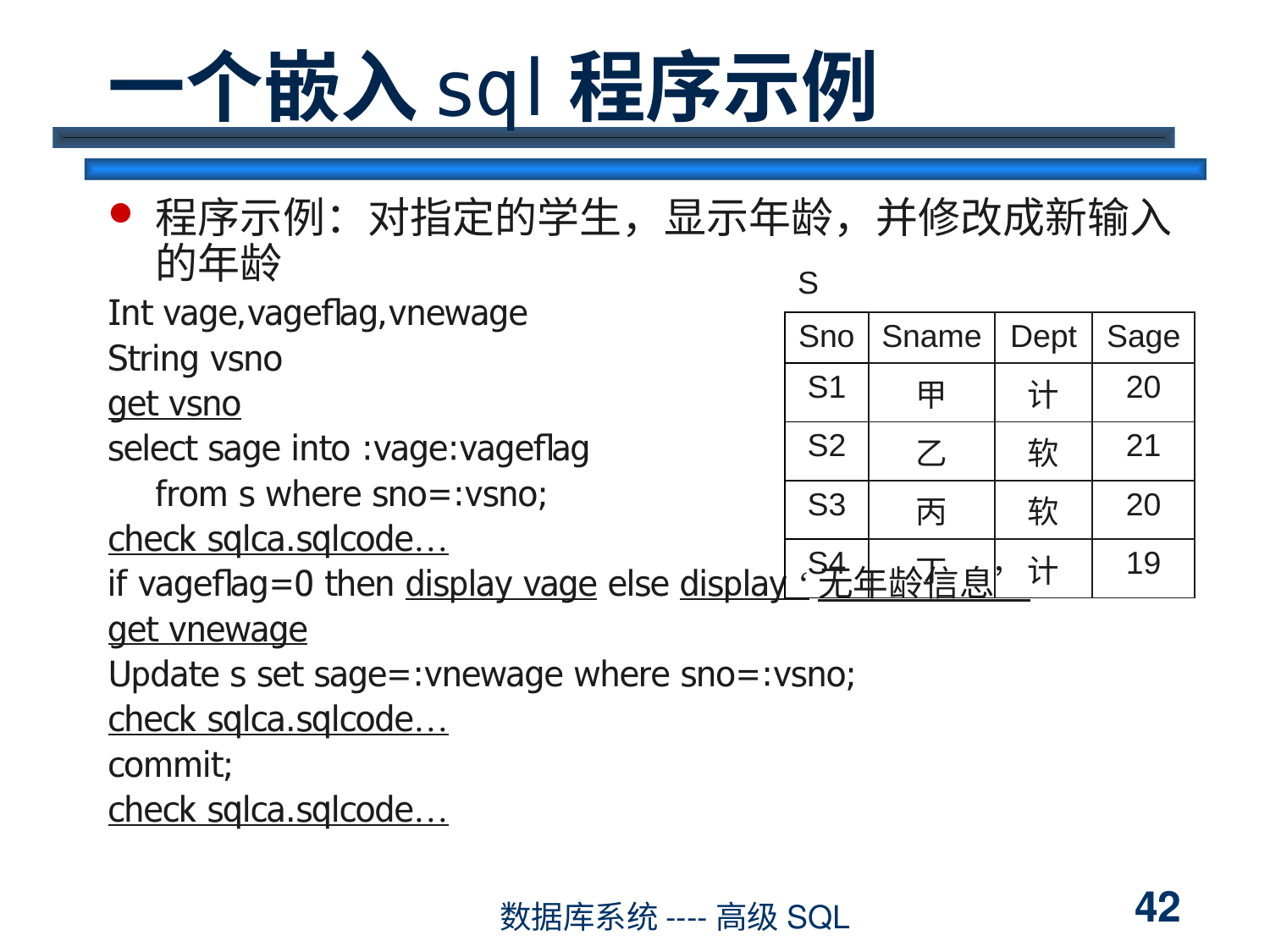

# 一个嵌入sql程序示例
程序示例：对指定的学生，显示年龄，并修改成新输入的年龄
Int vage,vageflag,vnewage
String vsno
get vsno
select sage into :vage:vageflag
	from s where sno=:vsno;
check sqlca.sqlcode…
if vageflag=0 then display vage else display ‘无年龄信息’
get vnewage
Update s set sage=:vnewage where sno=:vsno;
check sqlca.sqlcode…
commit;
check sqlca.sqlcode…
| S |  |  |  |
| --- | --- | --- | --- |
| Sno | Sname | Dept | Sage |
| S1 | 甲 | 计 | 20 |
| S2 | 乙 | 软 | 21 |
| S3 | 丙 | 软 | 20 |
| S4 | 丁 | 计 | 19 |
42
数据库系统----高级SQL